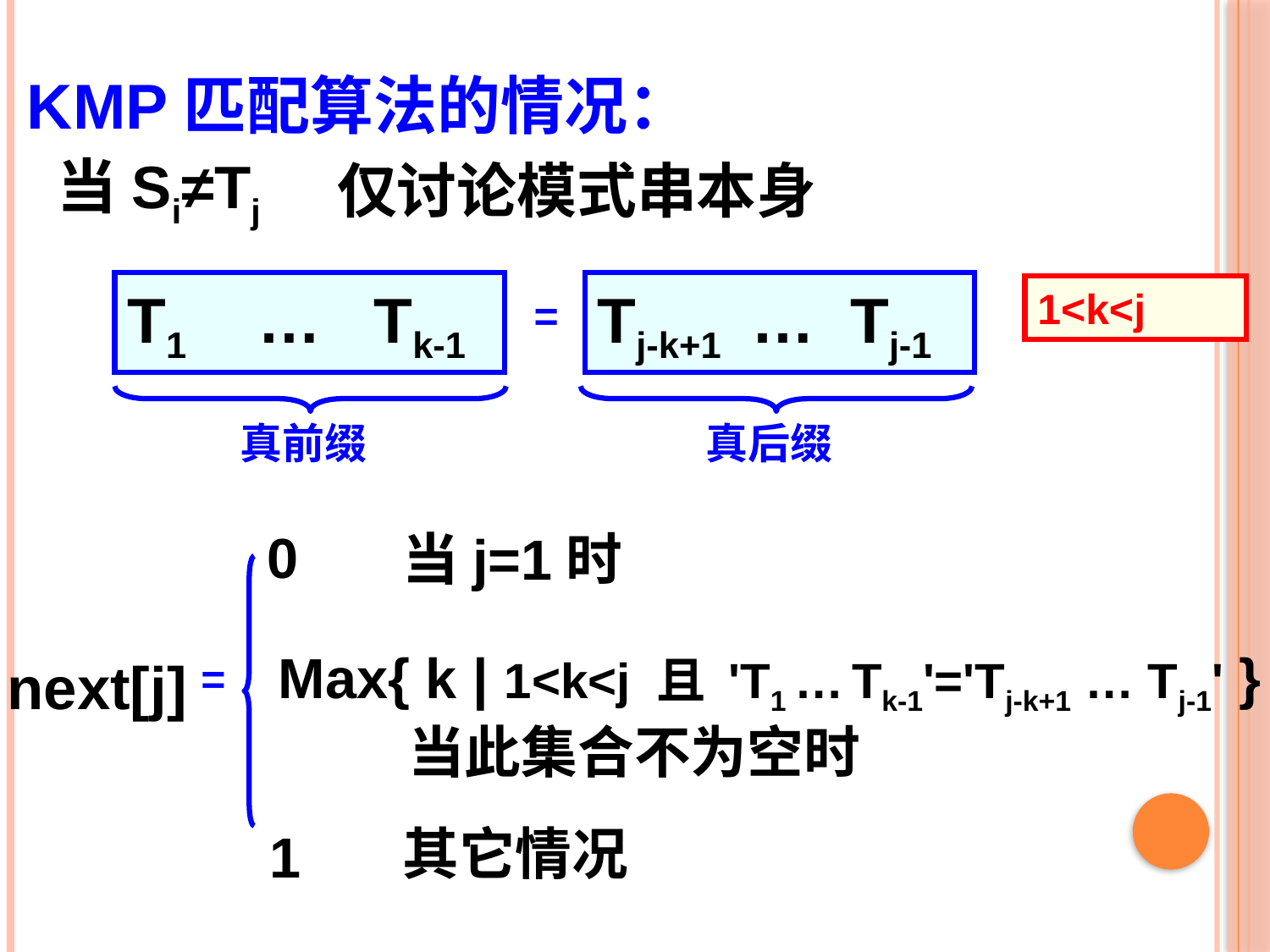

KMP匹配算法的情况：
仅讨论模式串本身
当Si≠Tj
T1       …   Tk-1
Tj-k+1   …  Tj-1
1<k<j
=

真前缀

真后缀
0
当j=1时

next[j]
Max{ k | 1<k<j 且 'T1 … Tk-1'='Tj-k+1 … Tj-1' }
         当此集合不为空时
=
其它情况
1